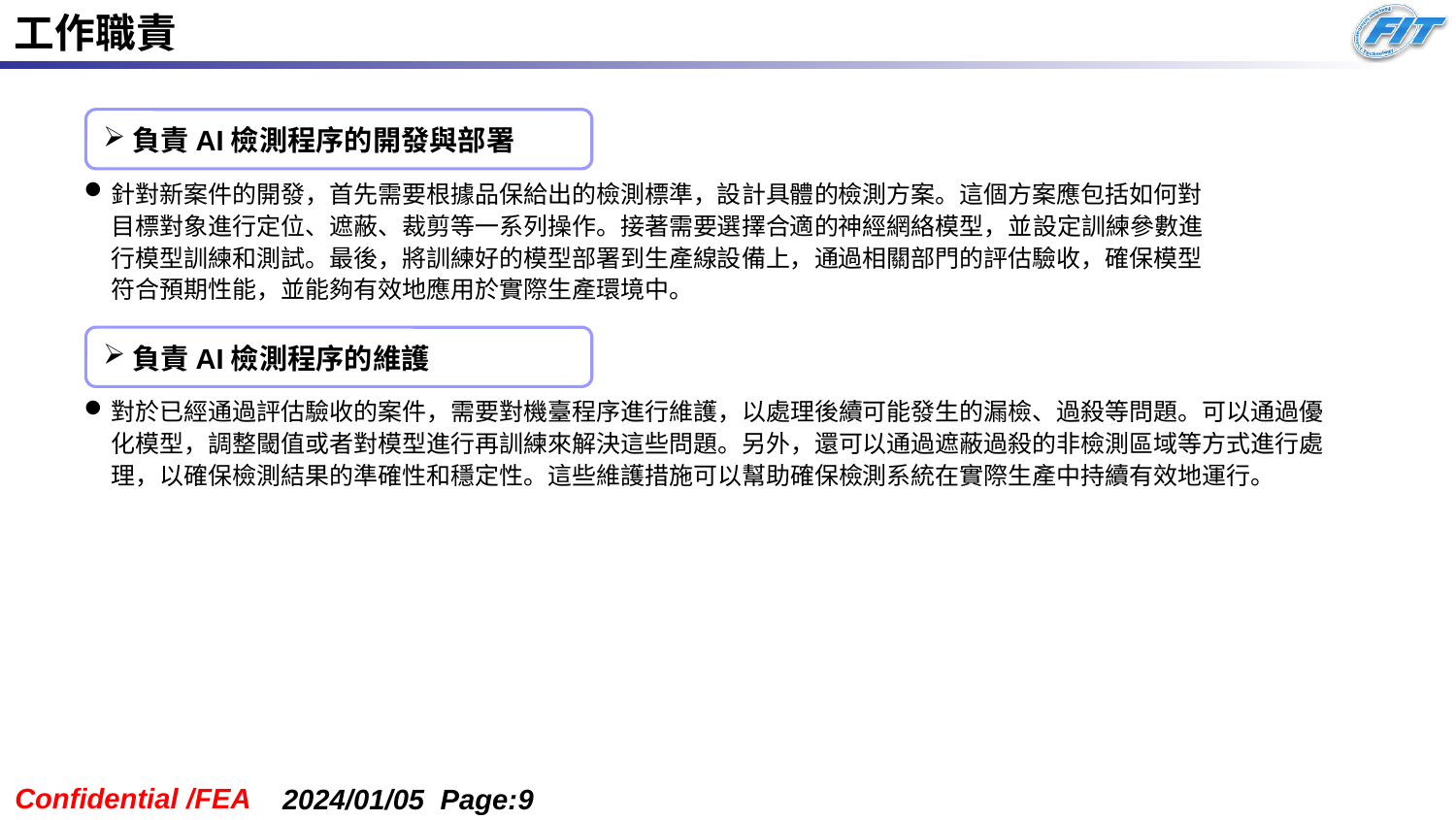

工作職責
負責AI檢測程序的開發與部署
針對新案件的開發，首先需要根據品保給出的檢測標準，設計具體的檢測方案。這個方案應包括如何對目標對象進行定位、遮蔽、裁剪等一系列操作。接著需要選擇合適的神經網絡模型，並設定訓練參數進行模型訓練和測試。最後，將訓練好的模型部署到生產線設備上，通過相關部門的評估驗收，確保模型符合預期性能，並能夠有效地應用於實際生產環境中。
負責AI檢測程序的維護
對於已經通過評估驗收的案件，需要對機臺程序進行維護，以處理後續可能發生的漏檢、過殺等問題。可以通過優   化模型，調整閾值或者對模型進行再訓練來解決這些問題。另外，還可以通過遮蔽過殺的非檢測區域等方式進行處理，以確保檢測結果的準確性和穩定性。這些維護措施可以幫助確保檢測系統在實際生產中持續有效地運行。